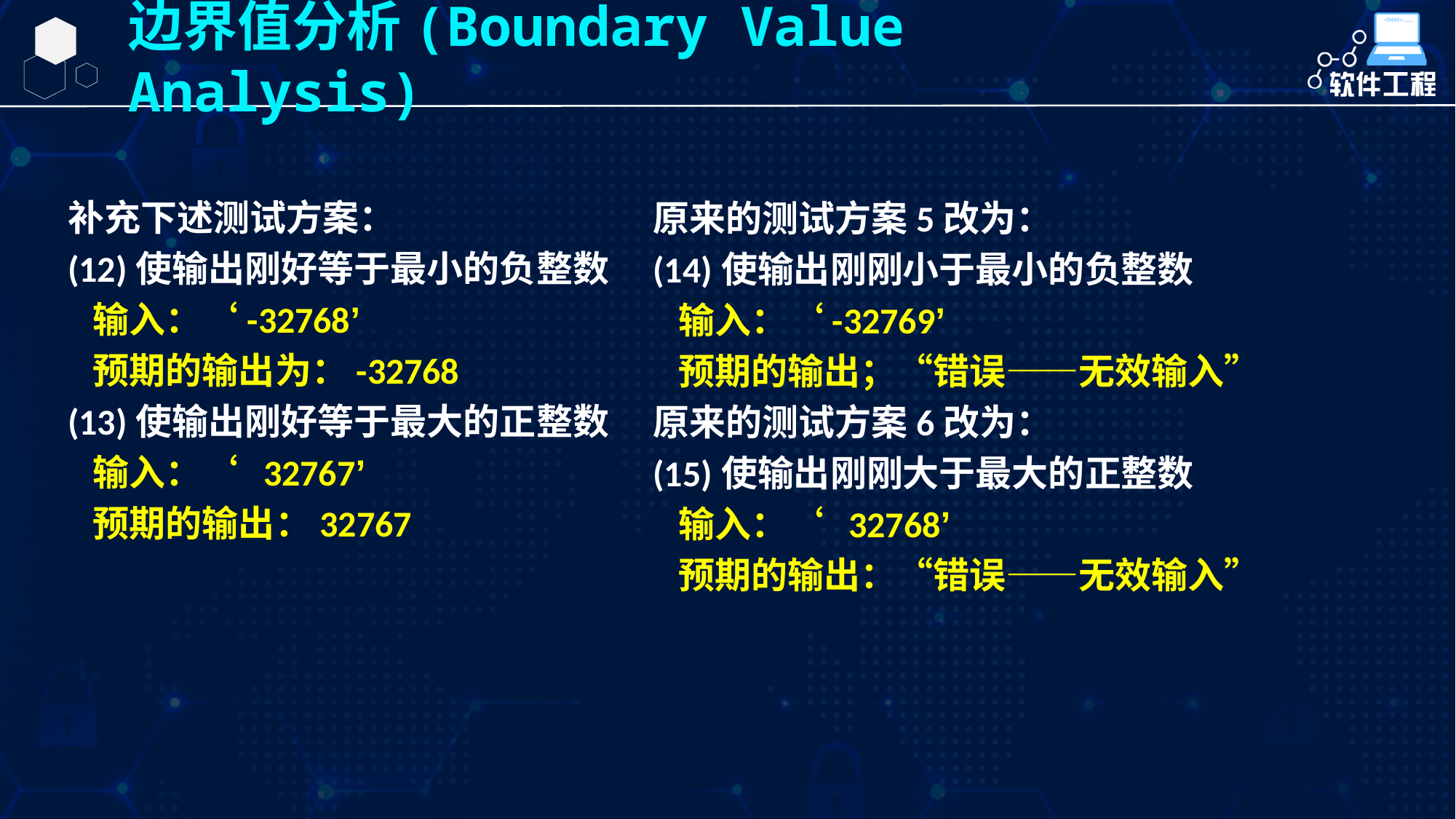

边界值分析(Boundary Value Analysis)
补充下述测试方案：
(12)使输出刚好等于最小的负整数
  输入：‘-32768’
  预期的输出为：-32768
(13)使输出刚好等于最大的正整数
  输入：‘  32767’
  预期的输出：32767

原来的测试方案5改为：
(14)使输出刚刚小于最小的负整数
  输入：‘-32769’
  预期的输出；“错误——无效输入”
原来的测试方案6改为：
(15)使输出刚刚大于最大的正整数
  输入：‘  32768’
  预期的输出：“错误——无效输入”